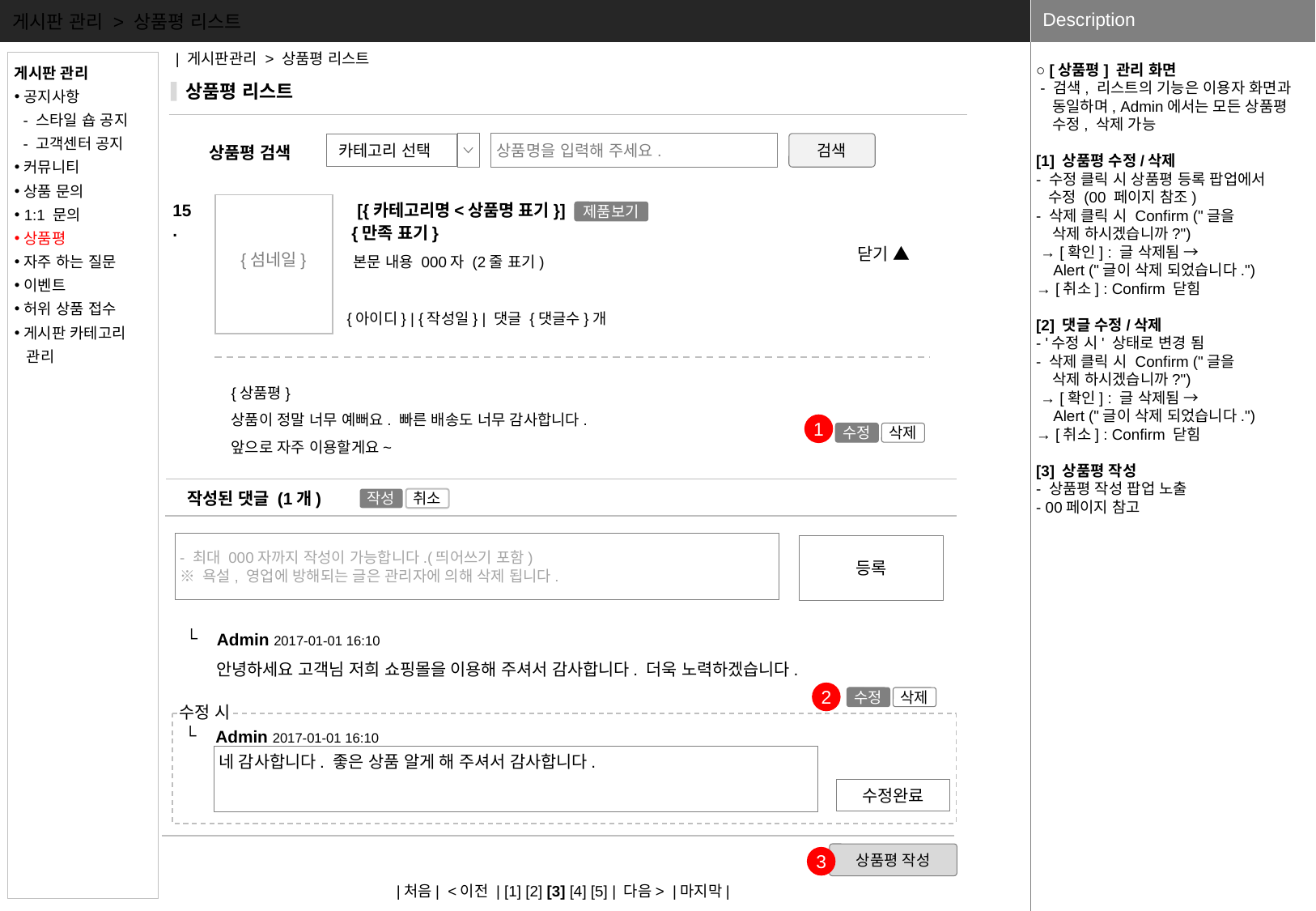

게시판 관리 > 상품평 리스트

○ [상품평] 관리 화면
 - 검색, 리스트의 기능은 이용자 화면과
   동일하며, Admin에서는 모든 상품평
   수정, 삭제 가능

[1] 상품평 수정/삭제
- 수정 클릭 시 상품평 등록 팝업에서
  수정 (00 페이지 참조)
- 삭제 클릭 시 Confirm ("글을
   삭제 하시겠습니까?")
 → [확인] : 글 삭제됨 →
    Alert ("글이 삭제 되었습니다.")
→ [취소] : Confirm 닫힘

[2] 댓글 수정/삭제
- '수정 시' 상태로 변경 됨
- 삭제 클릭 시 Confirm ("글을
   삭제 하시겠습니까?")
 → [확인] : 글 삭제됨 →
    Alert ("글이 삭제 되었습니다.")
→ [취소] : Confirm 닫힘

[3] 상품평 작성
- 상품평 작성 팝업 노출
- 00페이지 참고

| 게시판관리 > 상품평 리스트
게시판 관리
공지사항
  - 스타일 숍 공지
  - 고객센터 공지
커뮤니티
상품 문의
1:1 문의
상품평
자주 하는 질문
이벤트
허위 상품 접수
게시판 카테고리
  관리
상품평 리스트

카테고리 선택

상품명을 입력해 주세요.
검색
상품평 검색
[{카테고리명<상품명 표기}]
15.
|  |
| --- |
제품보기
{만족 표기}
닫기 ▲
{섬네일}
본문 내용 000자 (2줄 표기)
{아이디} | {작성일} | 댓글 {댓글수}개
{상품평}
상품이 정말 너무 예뻐요. 빠른 배송도 너무 감사합니다.
앞으로 자주 이용할게요~
1
수정
삭제
작성된 댓글 (1개)
작성
취소
- 최대 000자까지 작성이 가능합니다.(띄어쓰기 포함)
※ 욕설, 영업에 방해되는 글은 관리자에 의해 삭제 됩니다.
등록
└
Admin 2017-01-01 16:10
안녕하세요 고객님 저희 쇼핑몰을 이용해 주셔서 감사합니다. 더욱 노력하겠습니다.
2
수정
삭제
수정 시
└
Admin 2017-01-01 16:10

네 감사합니다. 좋은 상품 알게 해 주셔서 감사합니다.
수정완료
상품평 작성
3
|처음|  <이전 | [1] [2] [3] [4] [5] | 다음>  |마지막|